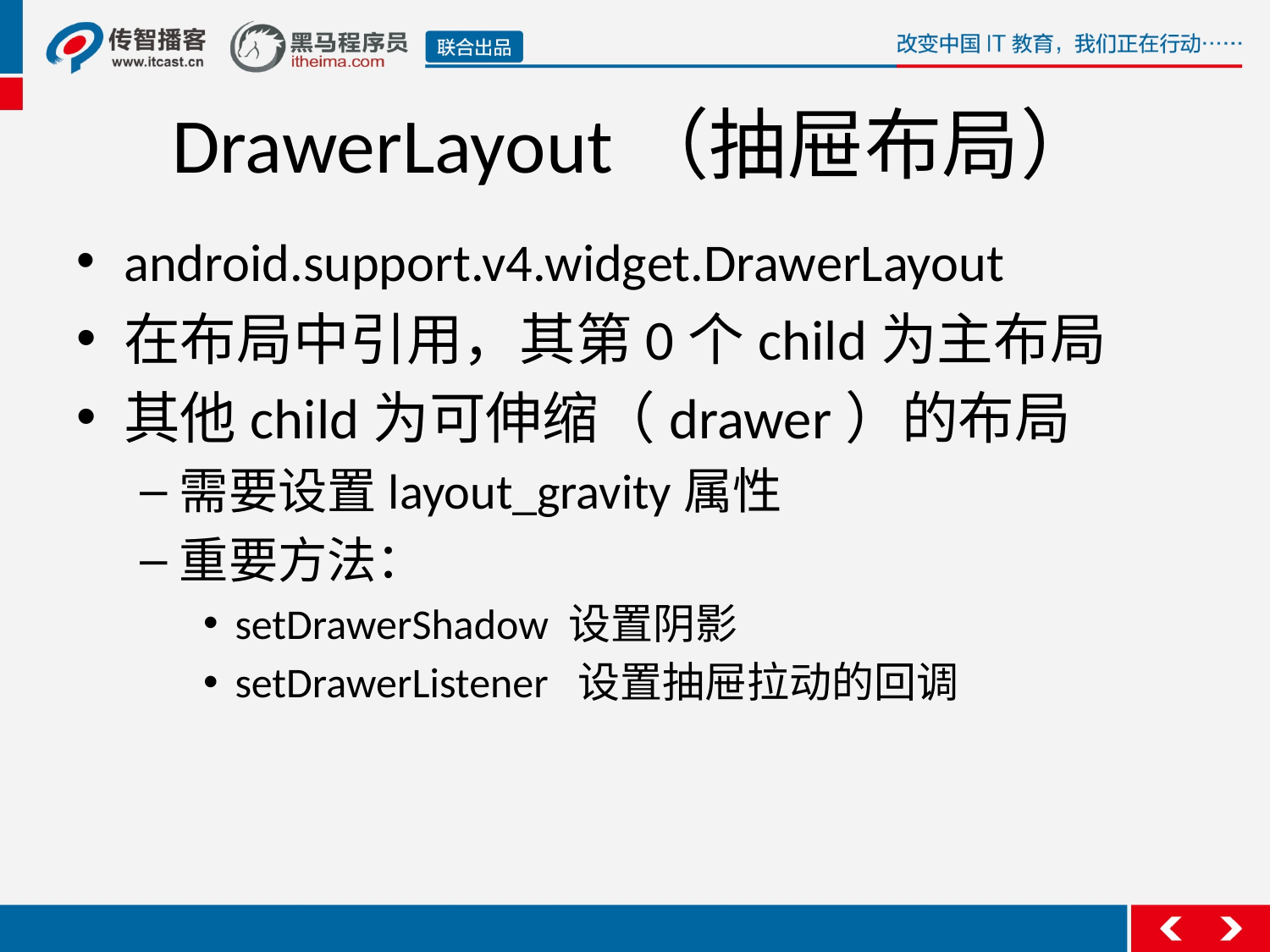

# DrawerLayout（抽屉布局）
android.support.v4.widget.DrawerLayout
在布局中引用，其第0个child为主布局
其他child为可伸缩（drawer）的布局
需要设置layout_gravity属性
重要方法：
setDrawerShadow 设置阴影
setDrawerListener  设置抽屉拉动的回调